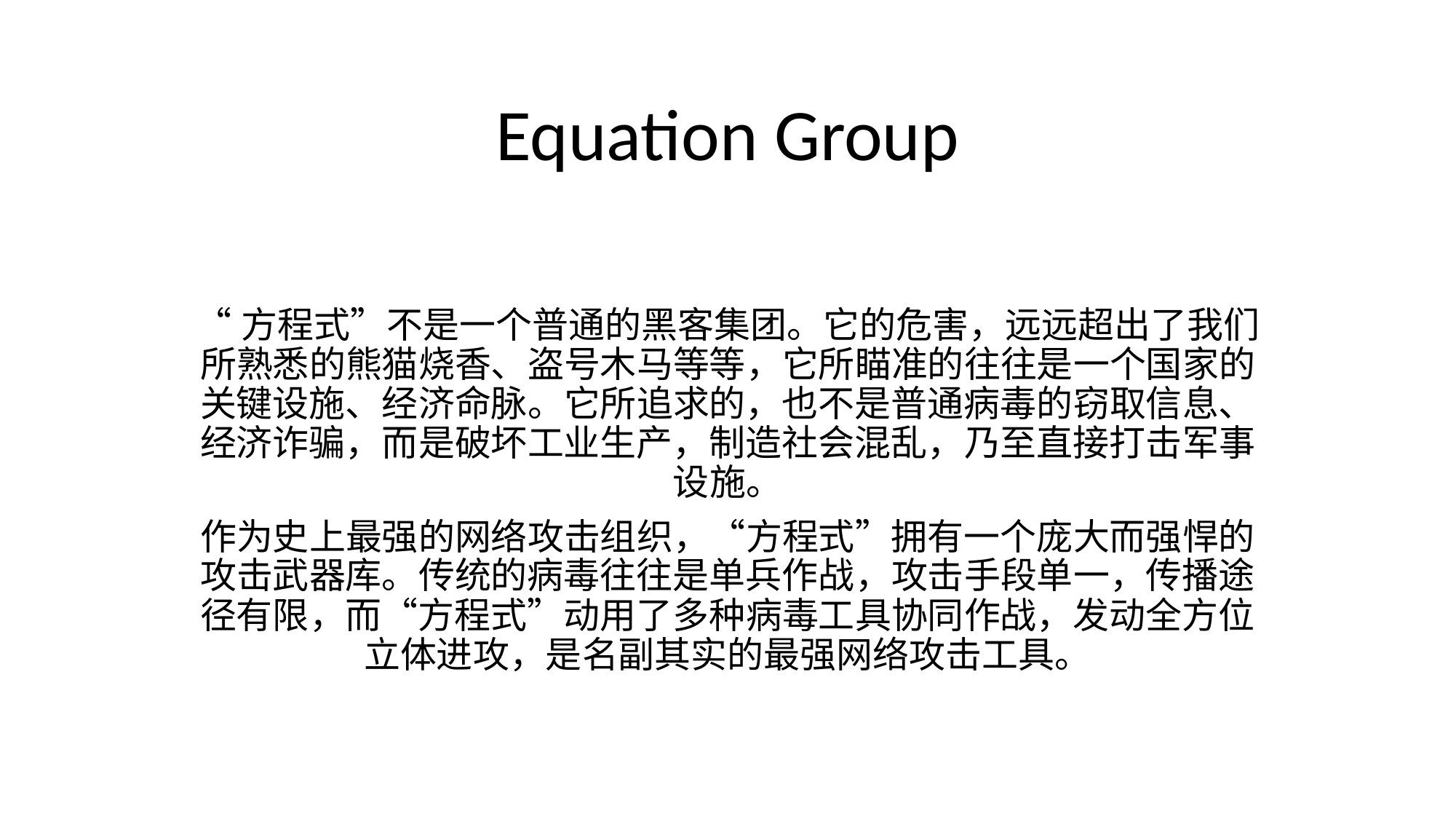

# Equation Group
“方程式”不是一个普通的黑客集团。它的危害，远远超出了我们所熟悉的熊猫烧香、盗号木马等等，它所瞄准的往往是一个国家的关键设施、经济命脉。它所追求的，也不是普通病毒的窃取信息、经济诈骗，而是破坏工业生产，制造社会混乱，乃至直接打击军事设施。
作为史上最强的网络攻击组织，“方程式”拥有一个庞大而强悍的攻击武器库。传统的病毒往往是单兵作战，攻击手段单一，传播途径有限，而“方程式”动用了多种病毒工具协同作战，发动全方位立体进攻，是名副其实的最强网络攻击工具。